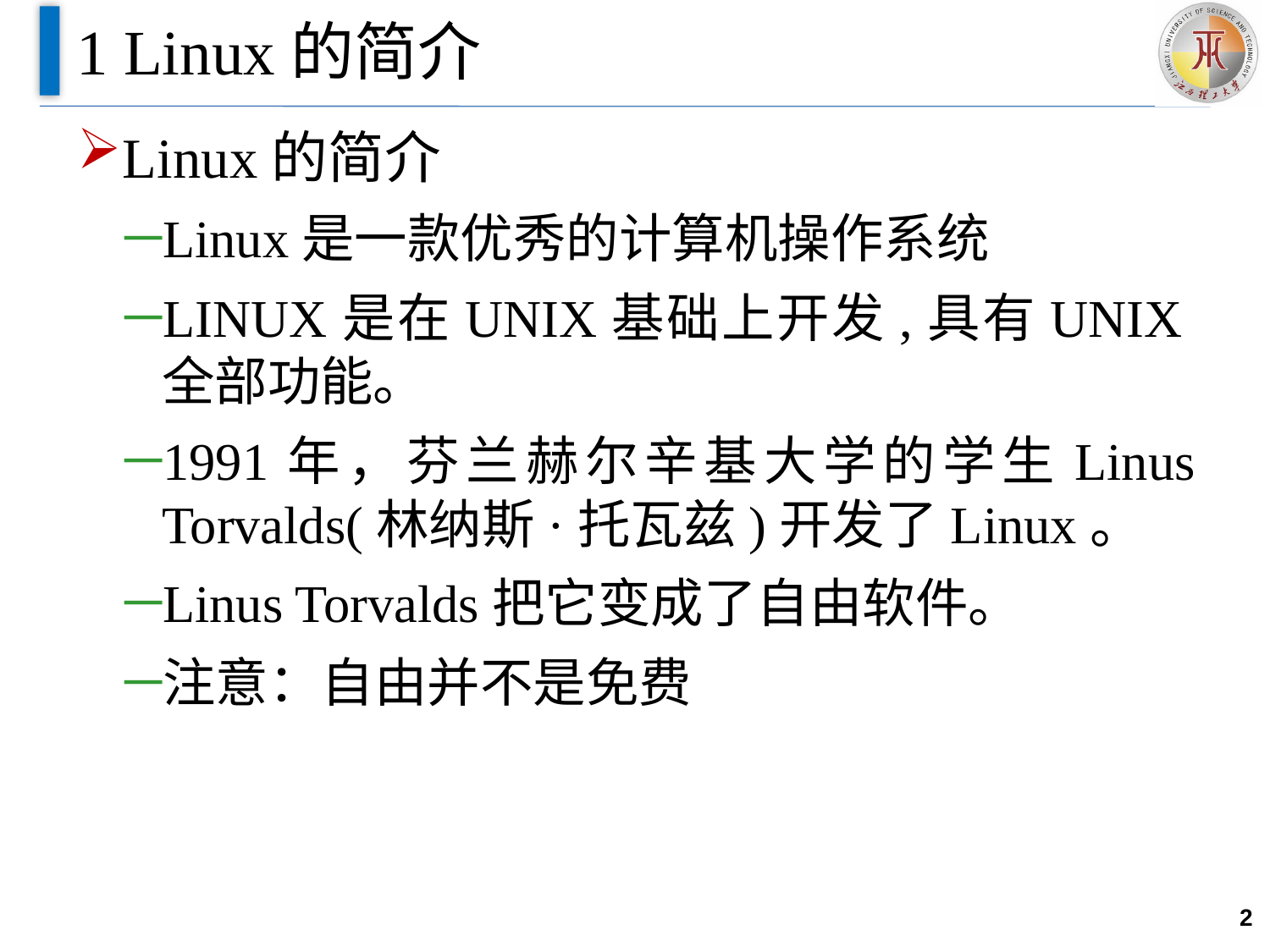

# 1 Linux的简介
Linux的简介
Linux是一款优秀的计算机操作系统
LINUX是在UNIX基础上开发,具有UNIX全部功能。
1991年，芬兰赫尔辛基大学的学生Linus Torvalds(林纳斯·托瓦兹)开发了Linux。
Linus Torvalds把它变成了自由软件。
注意：自由并不是免费
2